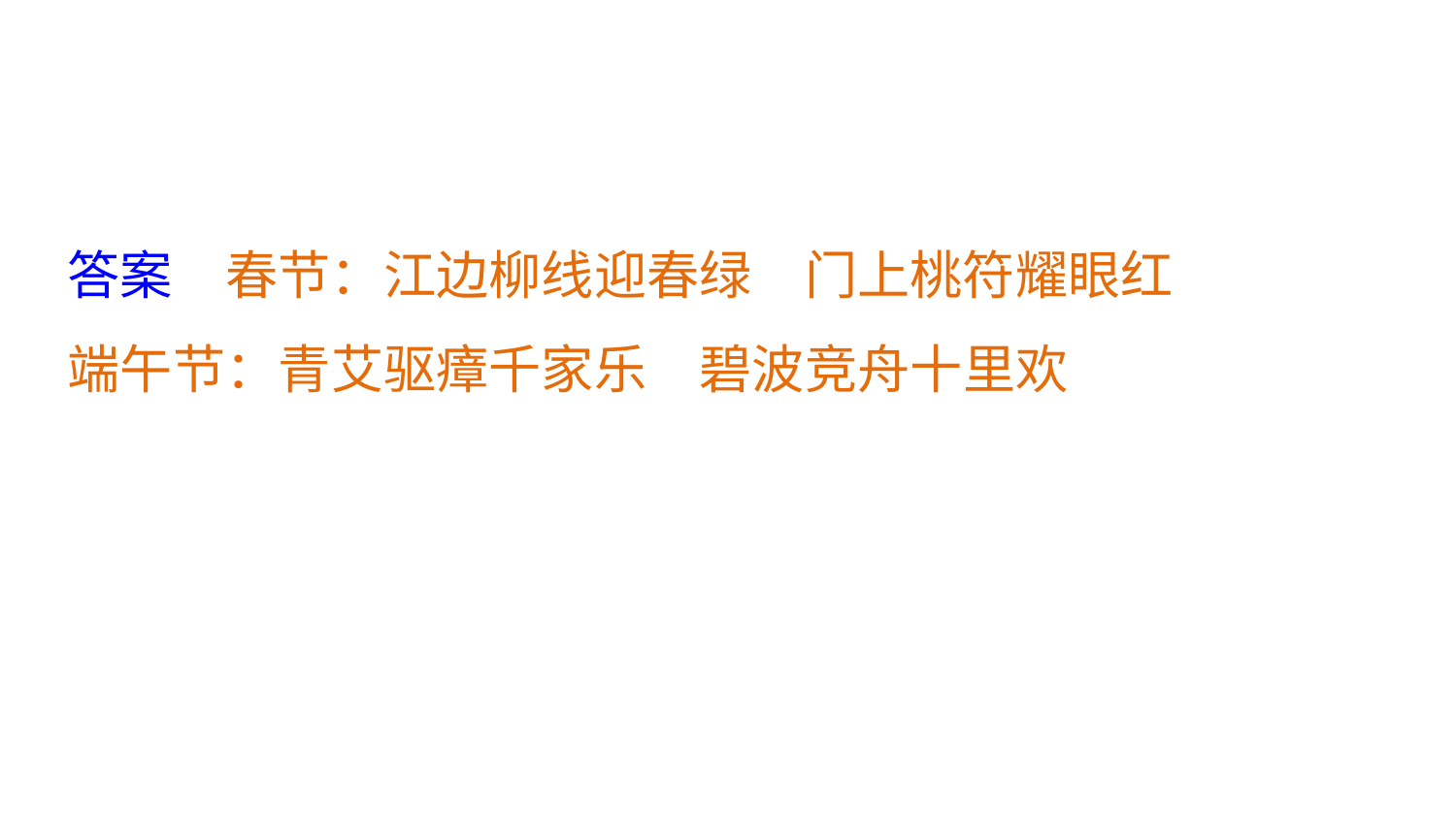

答案　春节：江边柳线迎春绿　门上桃符耀眼红
端午节：青艾驱瘴千家乐　碧波竞舟十里欢